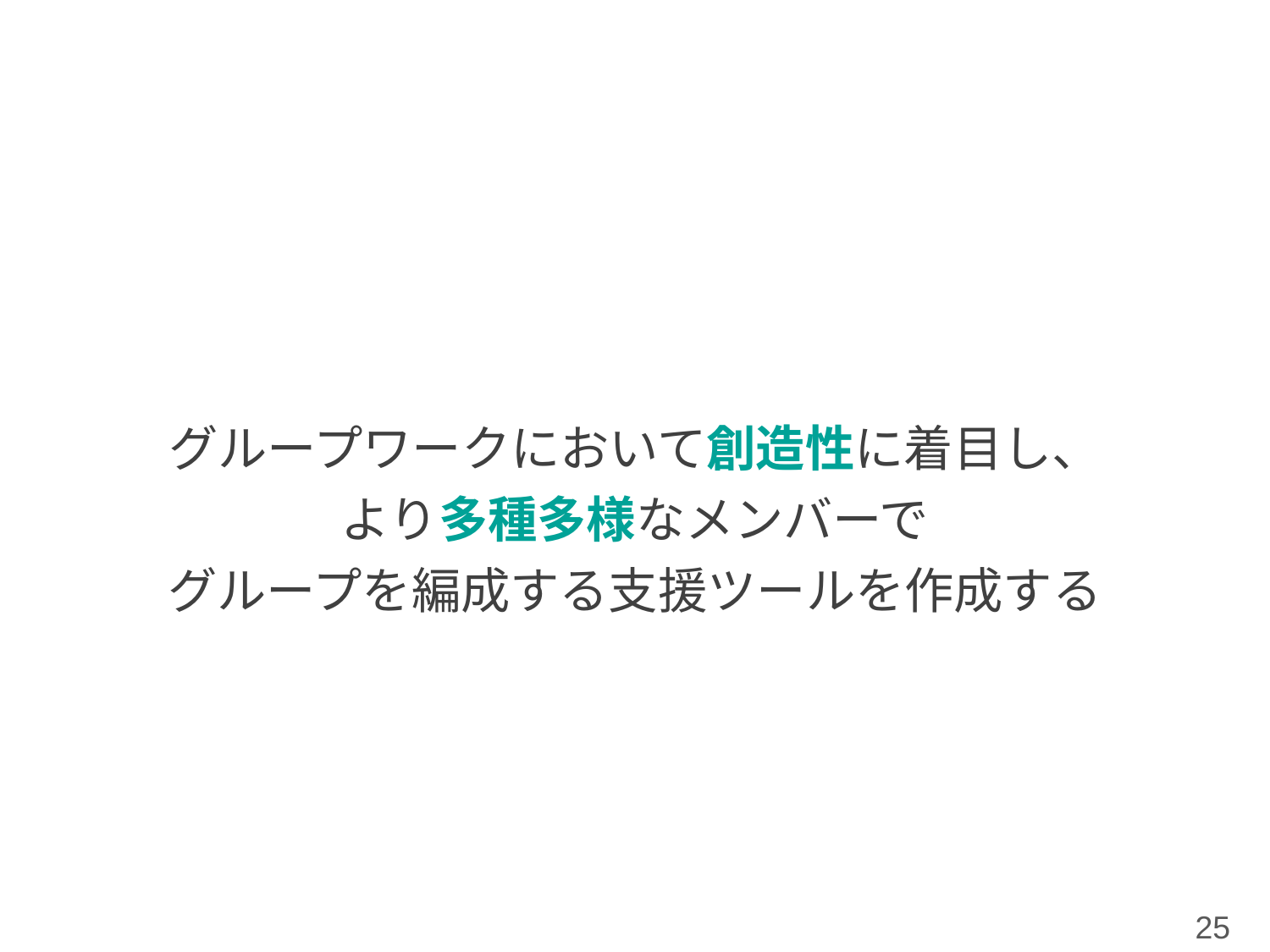

#
グループワークにおいて創造性に着目し、
より多種多様なメンバーで
グループを編成する支援ツールを作成する
25